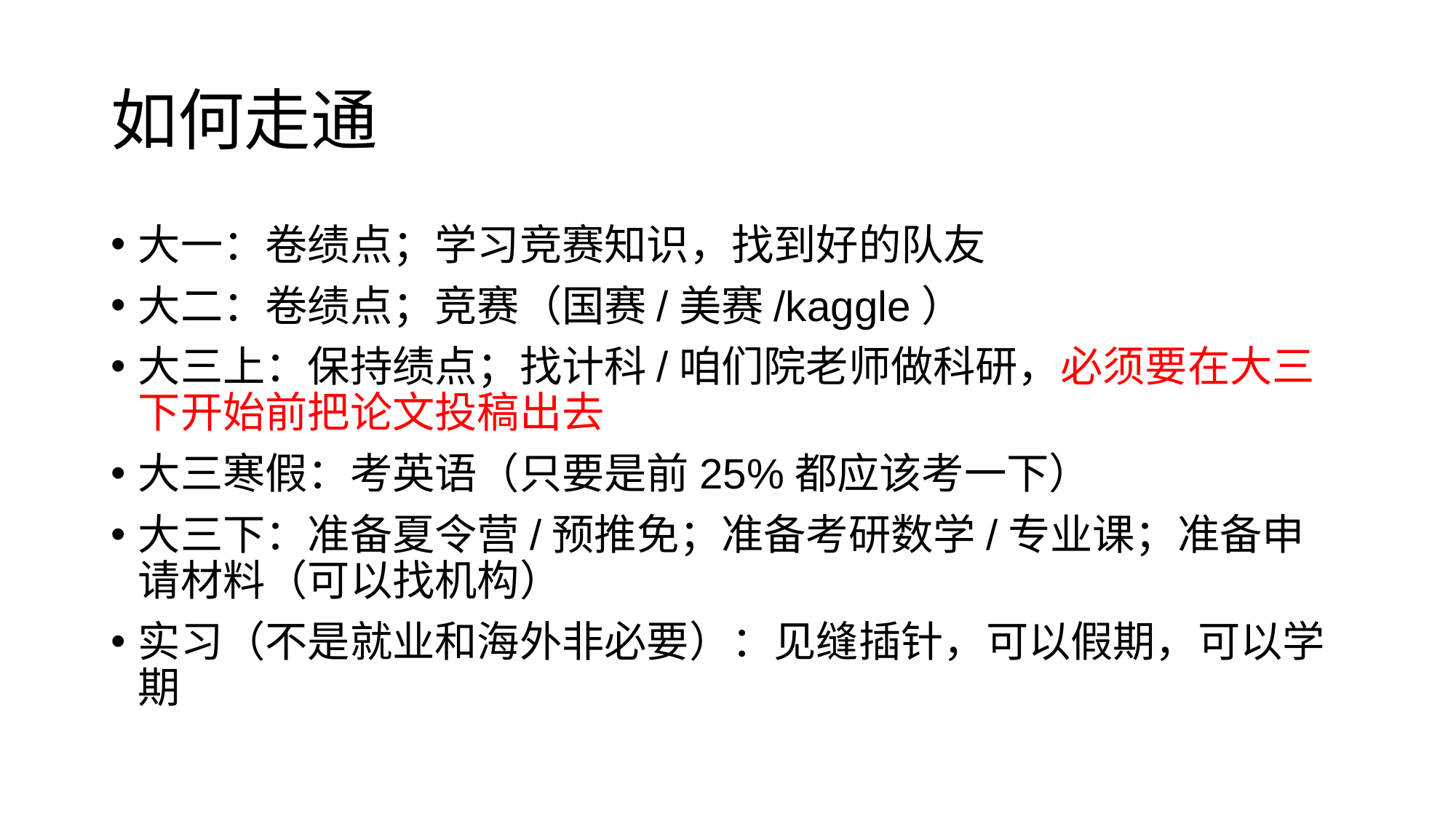

# 如何走通
大一：卷绩点；学习竞赛知识，找到好的队友
大二：卷绩点；竞赛（国赛/美赛/kaggle）
大三上：保持绩点；找计科/咱们院老师做科研，必须要在大三下开始前把论文投稿出去
大三寒假：考英语（只要是前25%都应该考一下）
大三下：准备夏令营/预推免；准备考研数学/专业课；准备申请材料（可以找机构）
实习（不是就业和海外非必要）：见缝插针，可以假期，可以学期